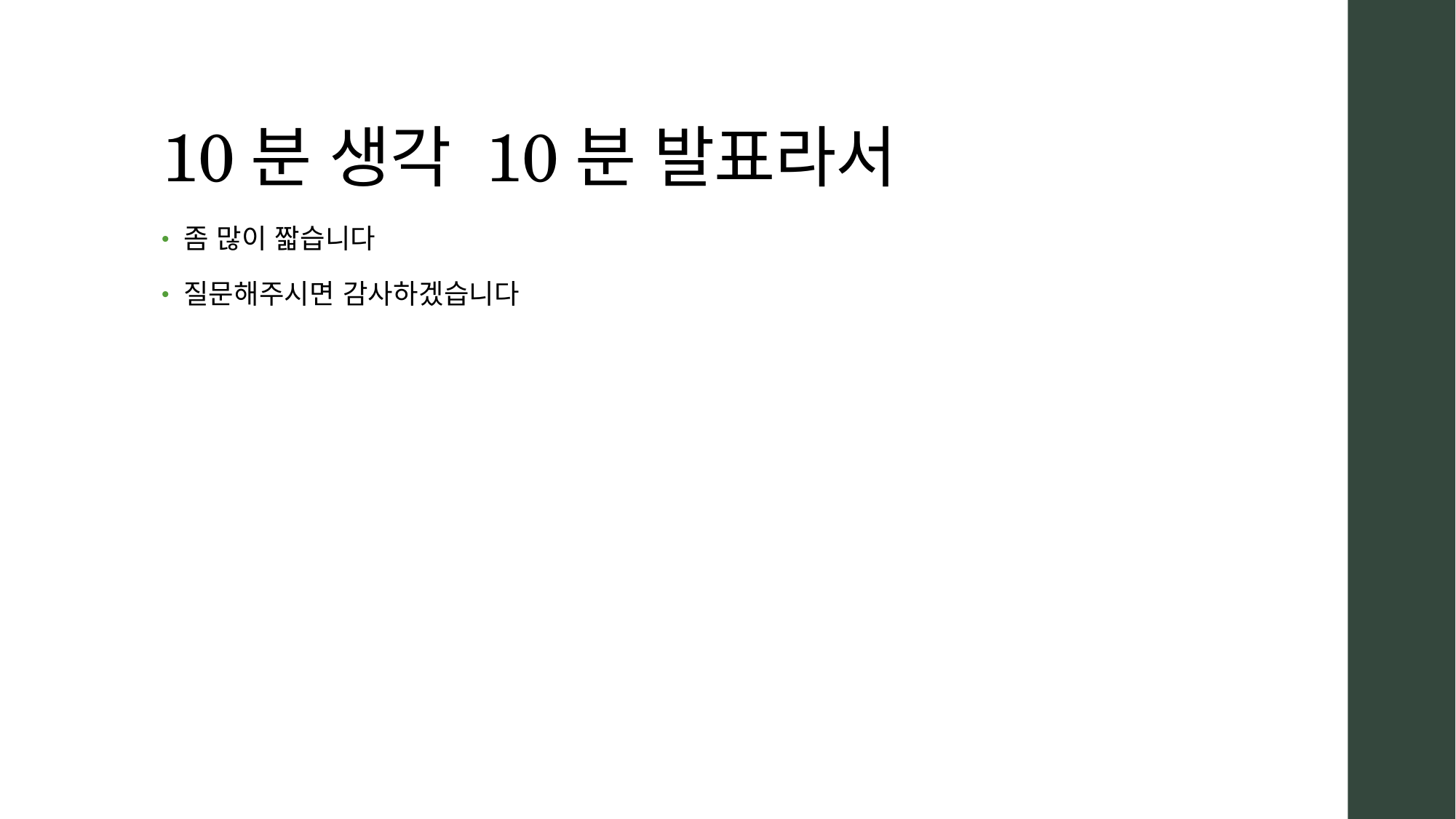

# 10분 생각 10분 발표라서
좀 많이 짧습니다
질문해주시면 감사하겠습니다